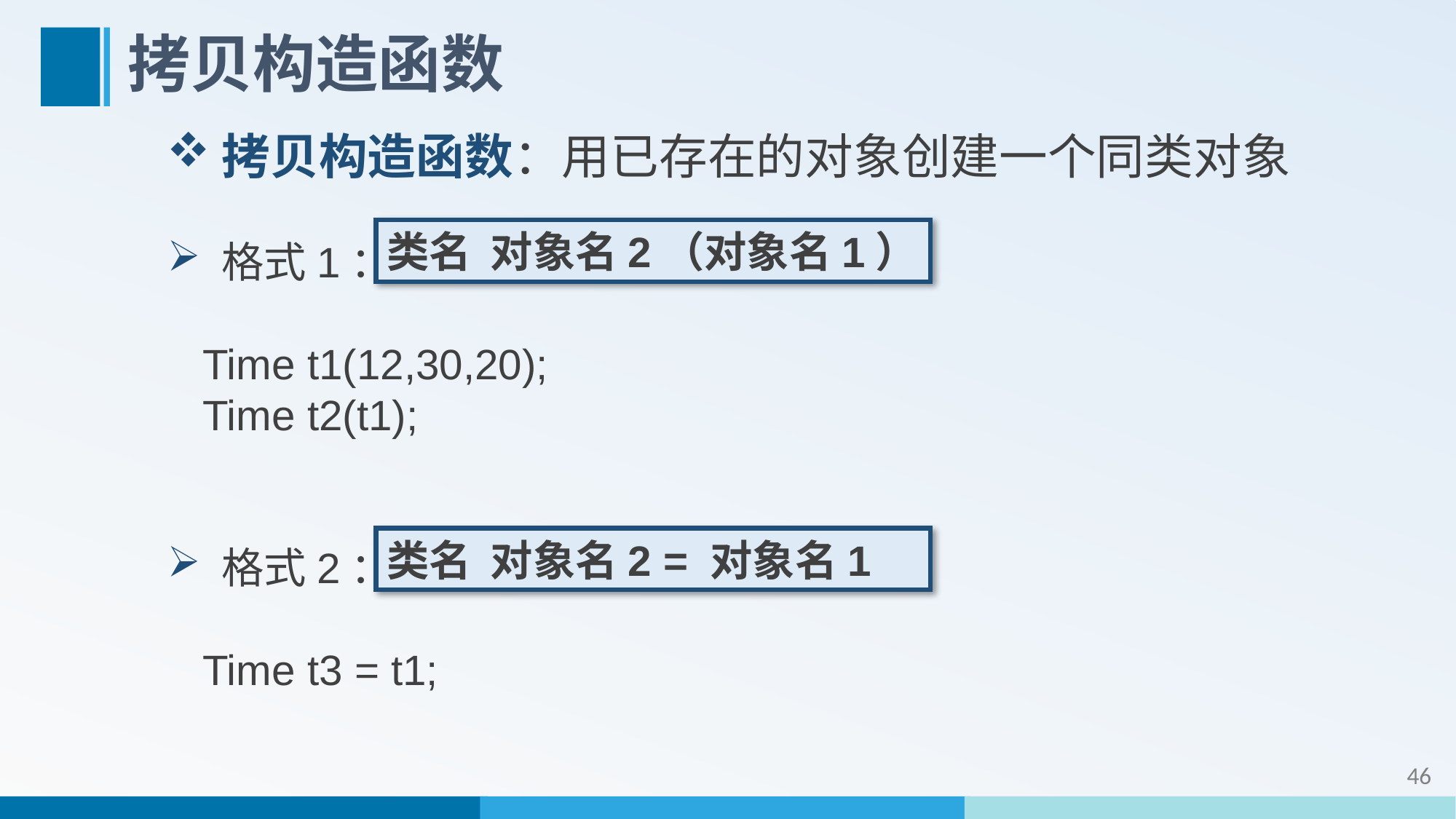

# 拷贝构造函数
拷贝构造函数：用已存在的对象创建一个同类对象

格式1：

   Time t1(12,30,20);
   Time t2(t1);

格式2：

   Time t3 = t1;
类名  对象名2（对象名1）
类名  对象名2 = 对象名1